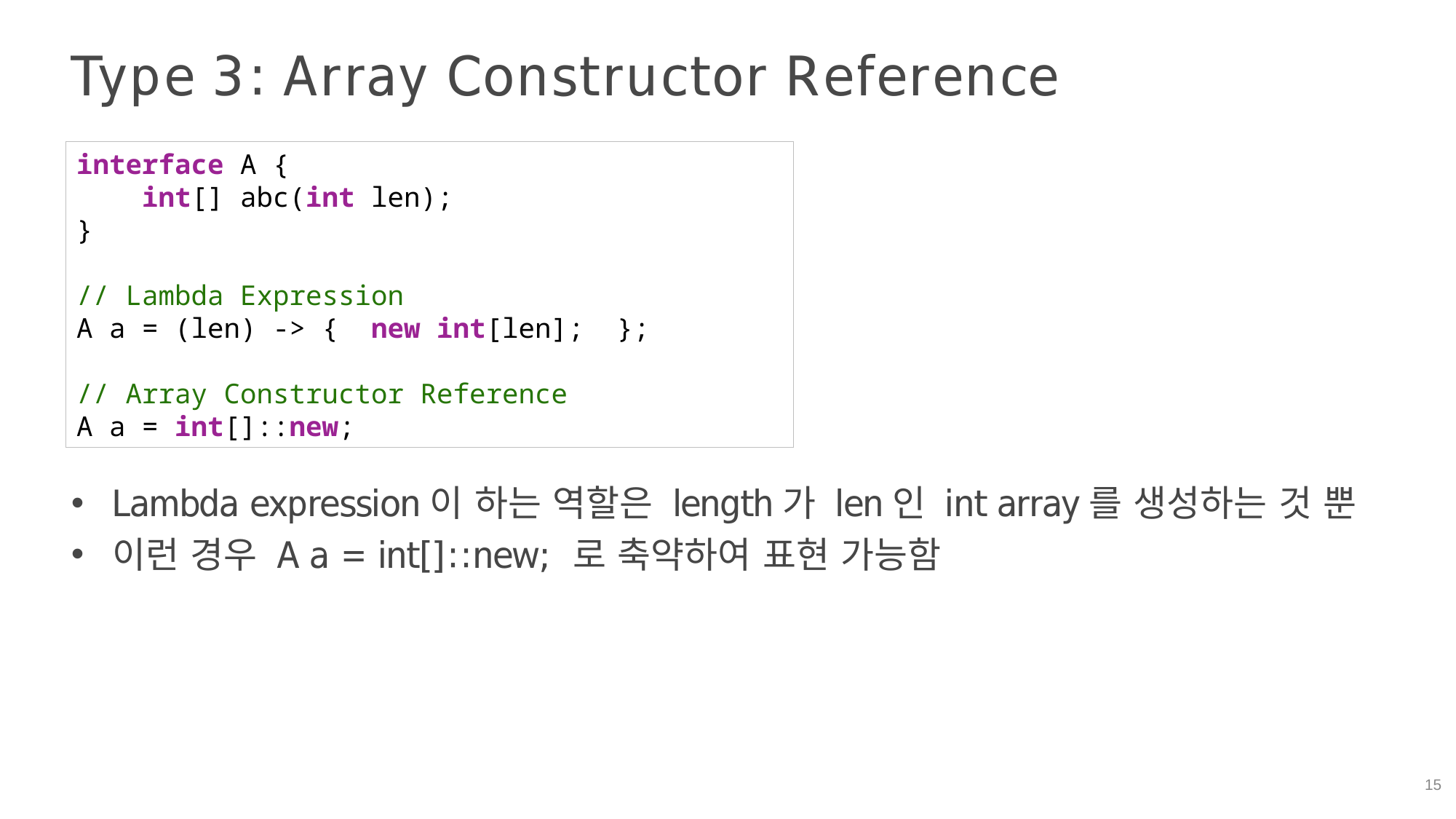

# Type 3: Array Constructor Reference
interface A {
    int[] abc(int len);
}

// Lambda Expression
A a = (len) -> {  new int[len];  };

// Array Constructor Reference
A a = int[]::new;
Lambda expression이 하는 역할은 length가 len인 int array를 생성하는 것 뿐
이런 경우 A a = int[]::new; 로 축약하여 표현 가능함
15